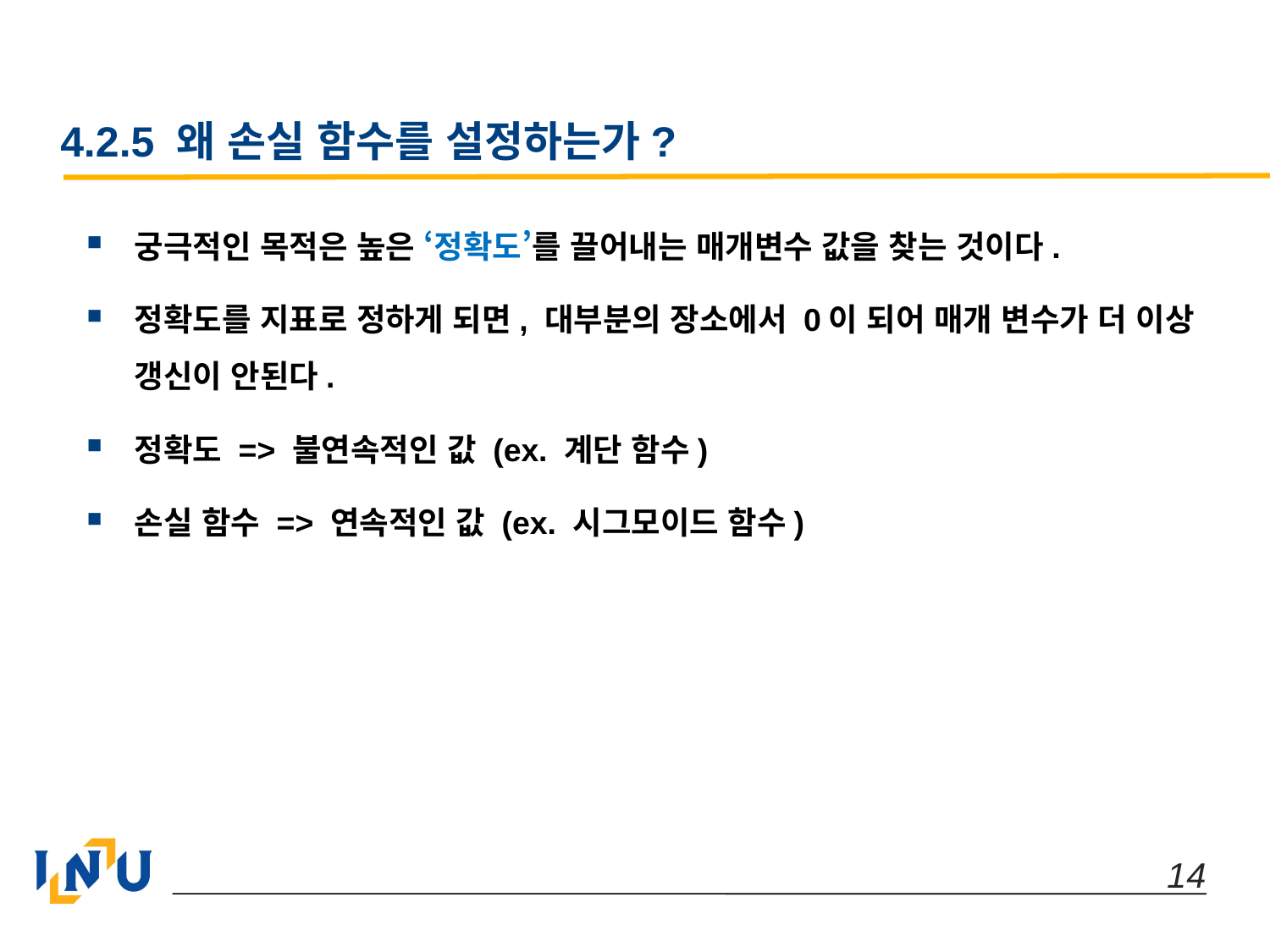

# 4.2.5 왜 손실 함수를 설정하는가?
궁극적인 목적은 높은 ‘정확도’를 끌어내는 매개변수 값을 찾는 것이다.
정확도를 지표로 정하게 되면, 대부분의 장소에서 0이 되어 매개 변수가 더 이상 갱신이 안된다.
정확도 => 불연속적인 값 (ex. 계단 함수)
손실 함수 => 연속적인 값 (ex. 시그모이드 함수)
 14